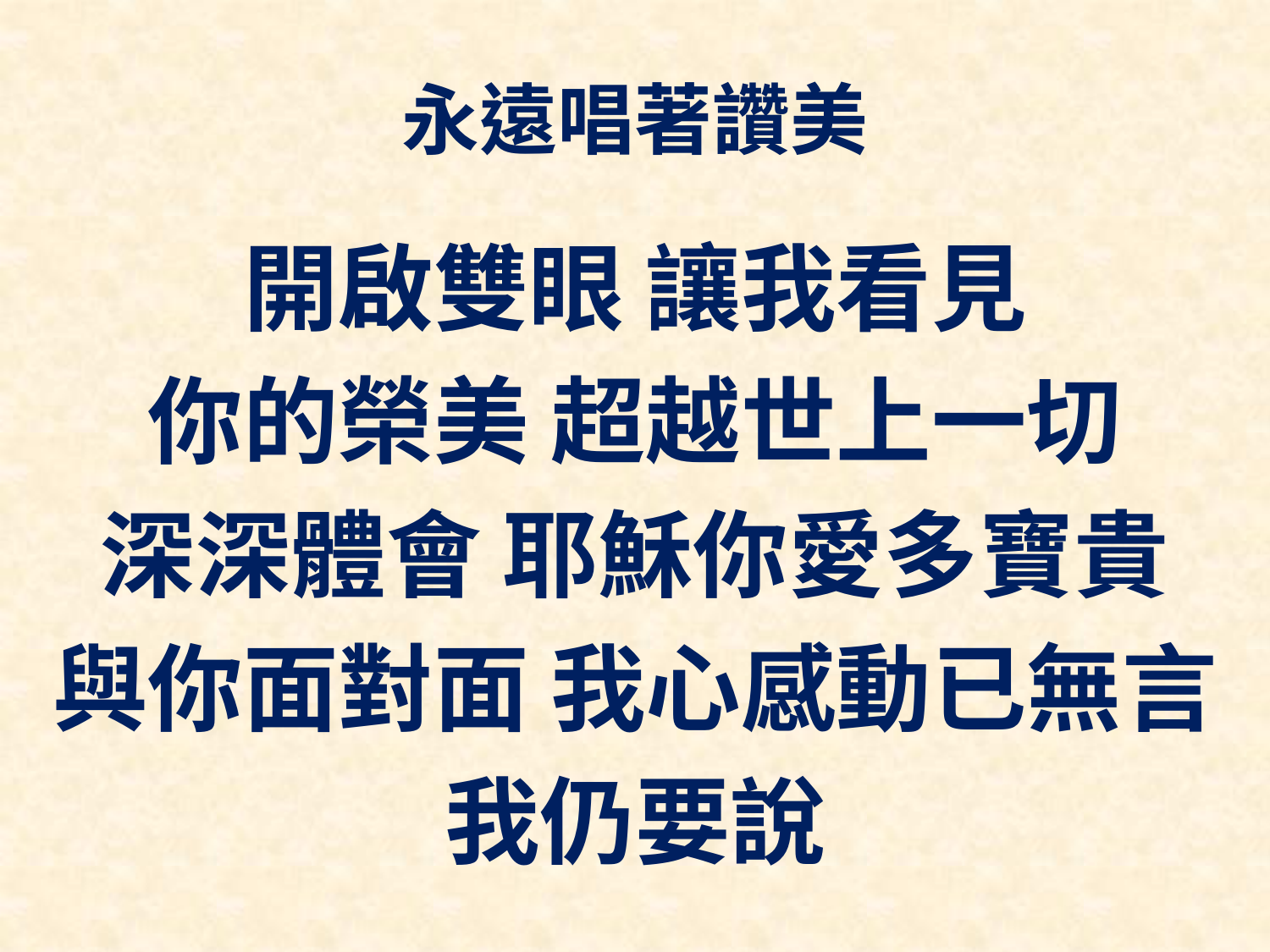

# 永遠唱著讚美
開啟雙眼 讓我看見
你的榮美 超越世上一切
深深體會 耶穌你愛多寶貴
與你面對面 我心感動已無言
我仍要說